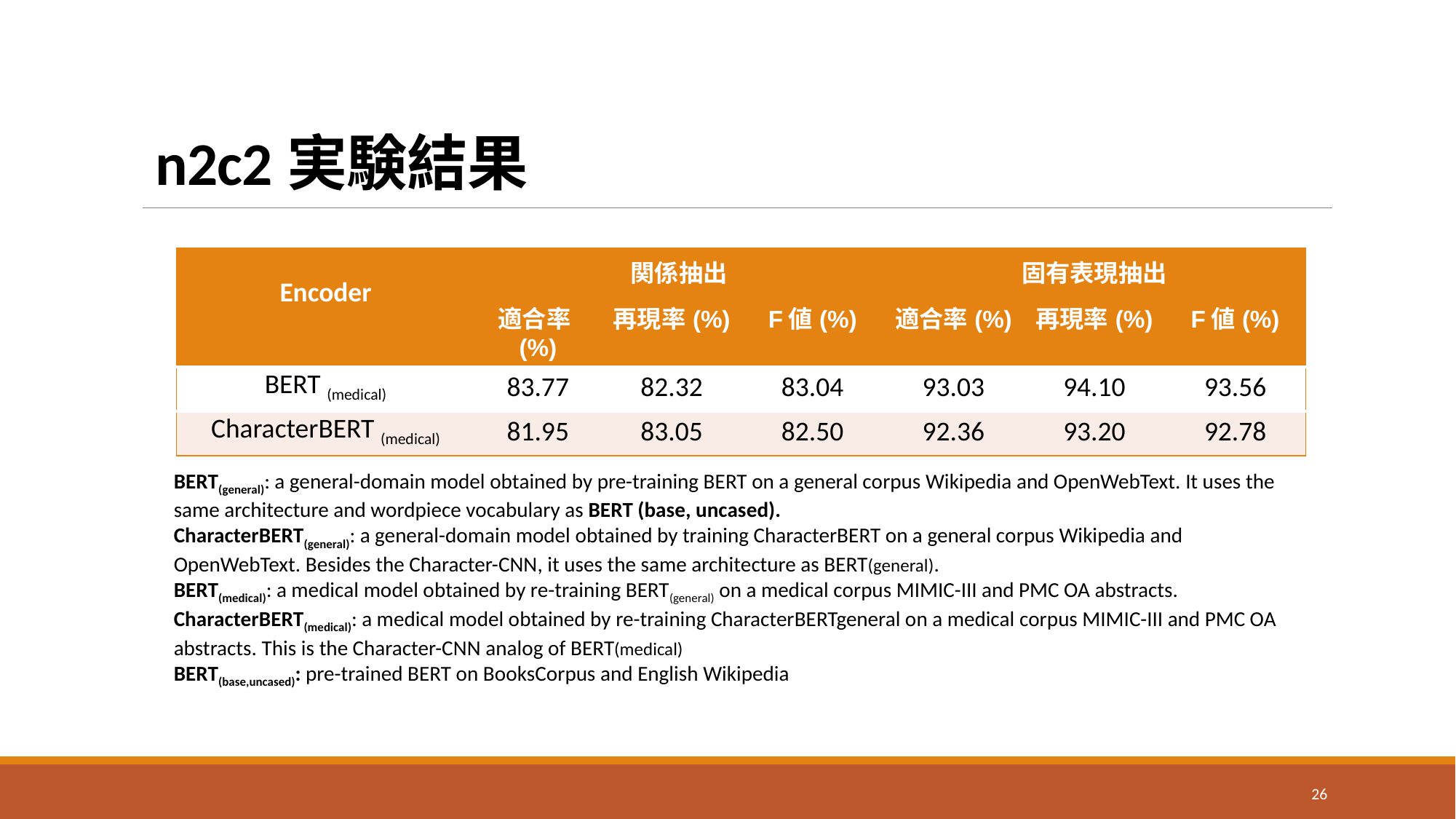

# n2c2実験結果
| Encoder | 関係抽出 |  |  | 固有表現抽出 |  |  |
| --- | --- | --- | --- | --- | --- | --- |
|  | 適合率(%) | 再現率(%) | F値(%) | 適合率(%) | 再現率(%) | F値(%) |
| BERT (medical) | 83.77 | 82.32 | 83.04 | 93.03 | 94.10 | 93.56 |
| CharacterBERT (medical) | 81.95 | 83.05 | 82.50 | 92.36 | 93.20 | 92.78 |
BERT(general): a general-domain model obtained by pre-training BERT on a general corpus Wikipedia and OpenWebText. It uses the same architecture and wordpiece vocabulary as BERT (base, uncased).
CharacterBERT(general): a general-domain model obtained by training CharacterBERT on a general corpus Wikipedia and OpenWebText. Besides the Character-CNN, it uses the same architecture as BERT(general).
BERT(medical): a medical model obtained by re-training BERT(general) on a medical corpus MIMIC-III and PMC OA abstracts.
CharacterBERT(medical): a medical model obtained by re-training CharacterBERTgeneral on a medical corpus MIMIC-III and PMC OA abstracts. This is the Character-CNN analog of BERT(medical)
BERT(base,uncased): pre-trained BERT on BooksCorpus and English Wikipedia

26